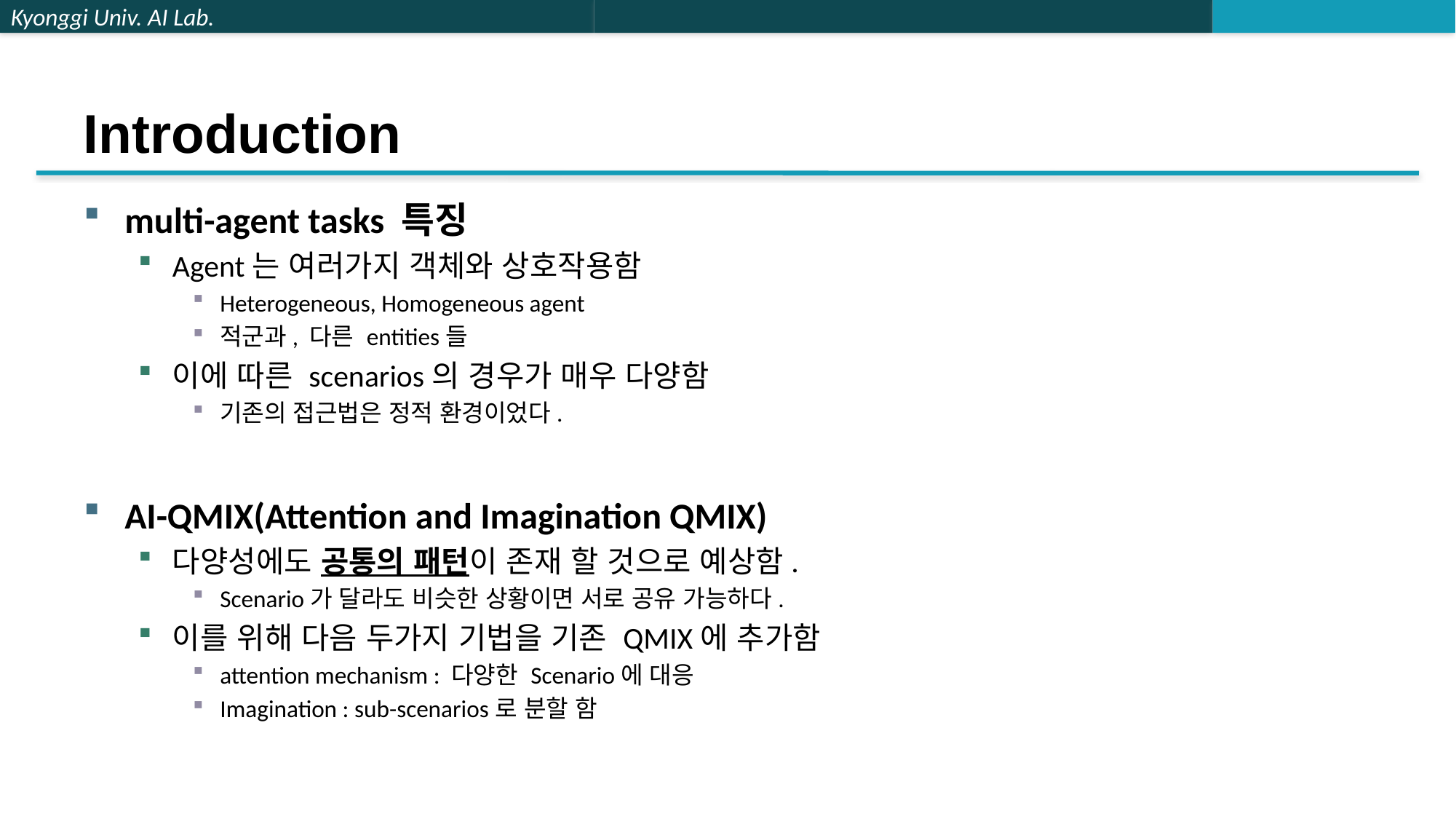

# Introduction
multi-agent tasks 특징
Agent는 여러가지 객체와 상호작용함
Heterogeneous, Homogeneous agent
적군과, 다른 entities들
이에 따른 scenarios의 경우가 매우 다양함
기존의 접근법은 정적 환경이었다.

AI-QMIX(Attention and Imagination QMIX)
다양성에도 공통의 패턴이 존재 할 것으로 예상함.
Scenario가 달라도 비슷한 상황이면 서로 공유 가능하다.
이를 위해 다음 두가지 기법을 기존 QMIX에 추가함
attention mechanism : 다양한 Scenario에 대응
Imagination : sub-scenarios로 분할 함